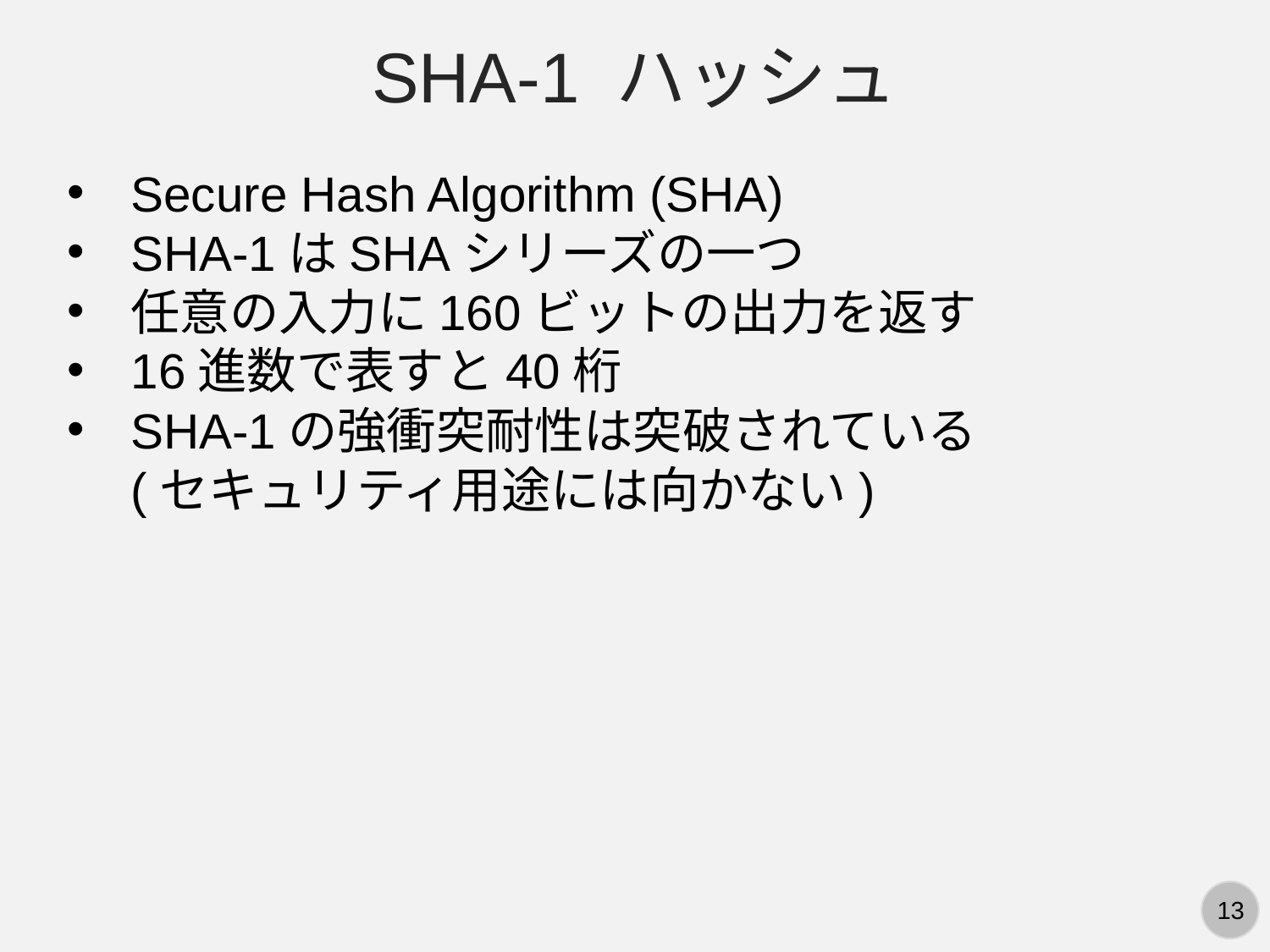

SHA-1 ハッシュ
Secure Hash Algorithm (SHA)
SHA-1はSHAシリーズの一つ
任意の入力に160ビットの出力を返す
16進数で表すと40桁
SHA-1の強衝突耐性は突破されている
(セキュリティ用途には向かない)